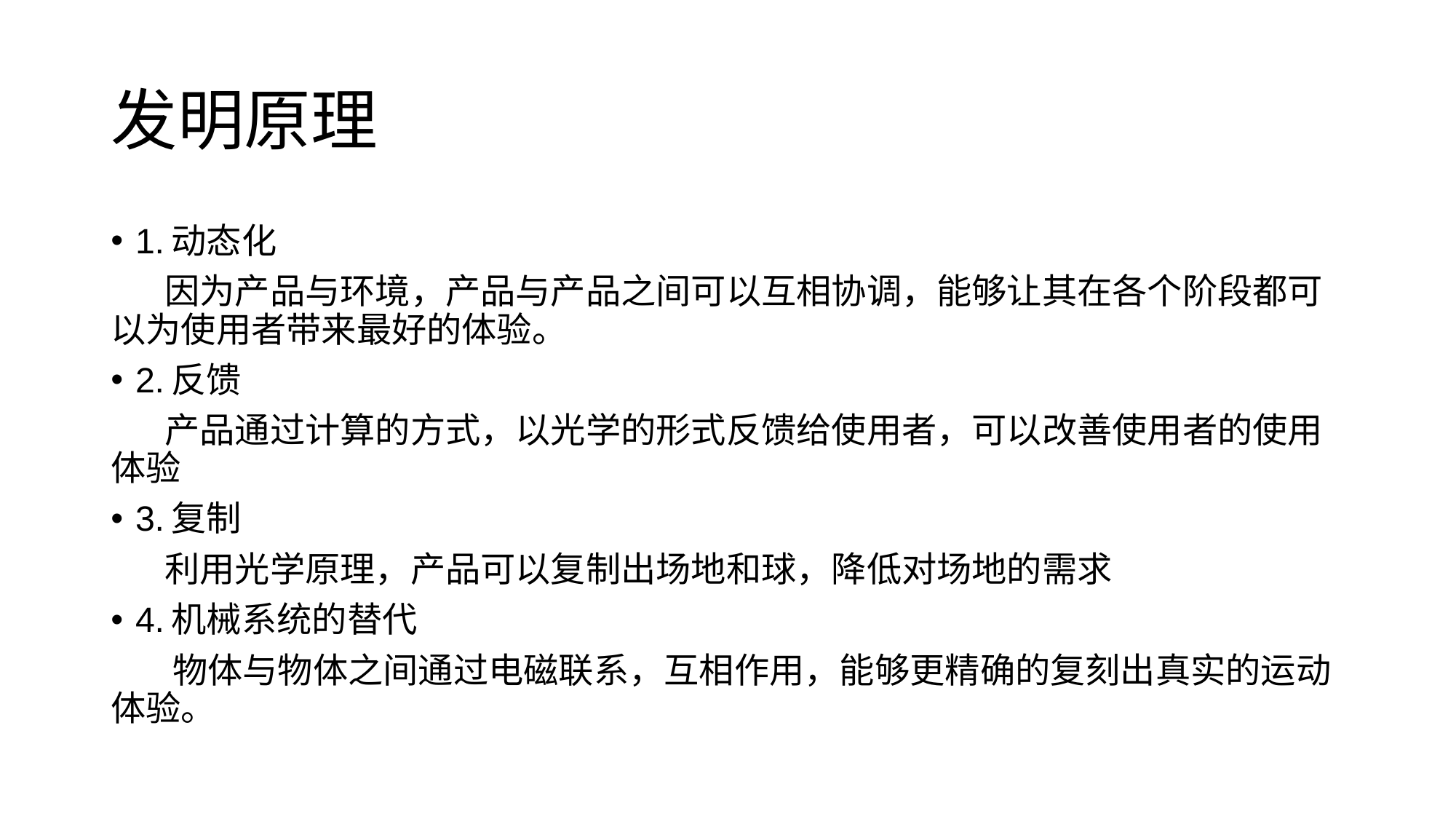

# 发明原理
1.动态化
      因为产品与环境，产品与产品之间可以互相协调，能够让其在各个阶段都可以为使用者带来最好的体验。
2.反馈
      产品通过计算的方式，以光学的形式反馈给使用者，可以改善使用者的使用体验
3.复制
      利用光学原理，产品可以复制出场地和球，降低对场地的需求
4.机械系统的替代
       物体与物体之间通过电磁联系，互相作用，能够更精确的复刻出真实的运动体验。